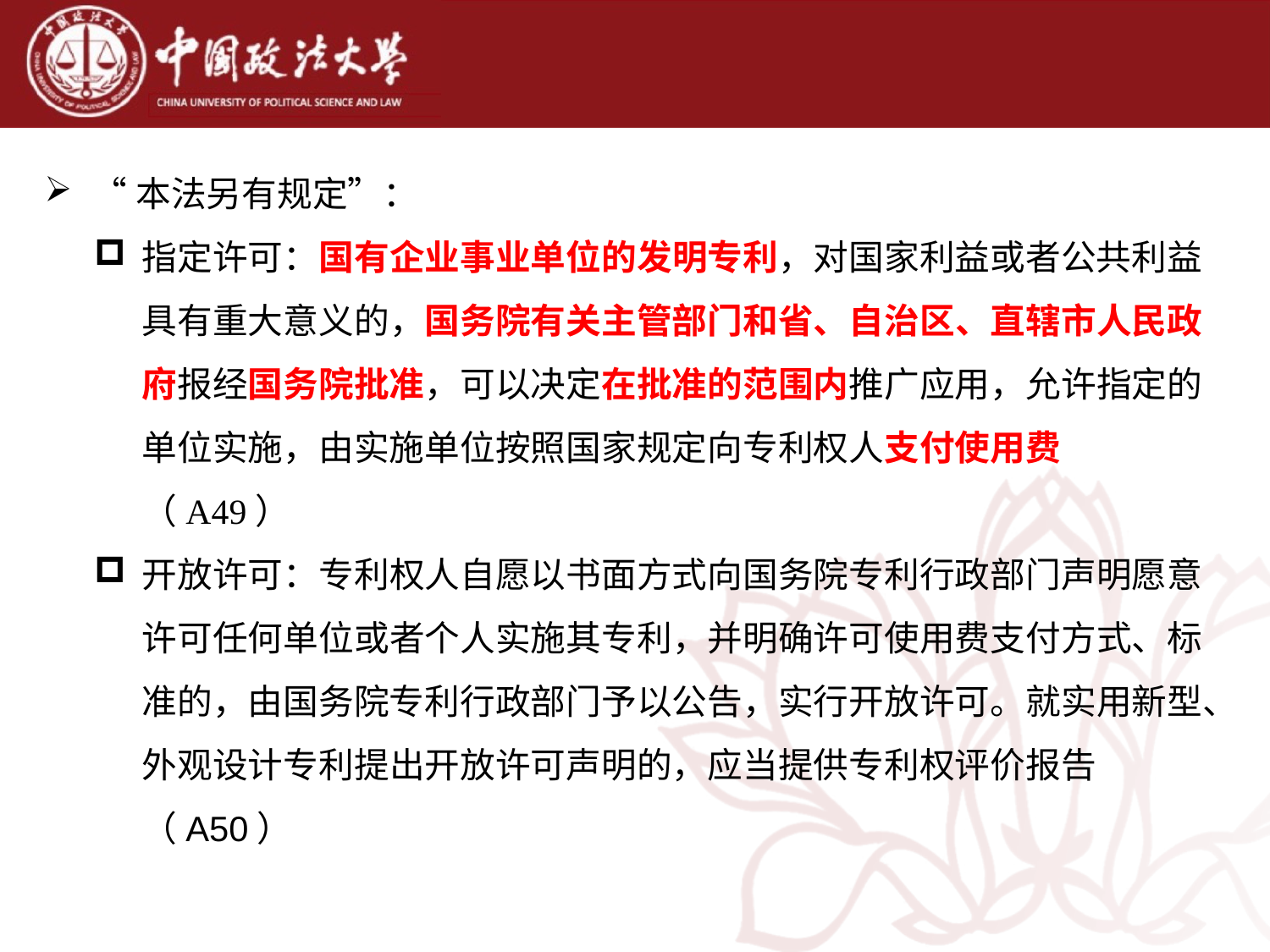

“本法另有规定”：
指定许可：国有企业事业单位的发明专利，对国家利益或者公共利益具有重大意义的，国务院有关主管部门和省、自治区、直辖市人民政府报经国务院批准，可以决定在批准的范围内推广应用，允许指定的单位实施，由实施单位按照国家规定向专利权人支付使用费（A49）
开放许可：专利权人自愿以书面方式向国务院专利行政部门声明愿意许可任何单位或者个人实施其专利，并明确许可使用费支付方式、标准的，由国务院专利行政部门予以公告，实行开放许可。就实用新型、外观设计专利提出开放许可声明的，应当提供专利权评价报告（A50）